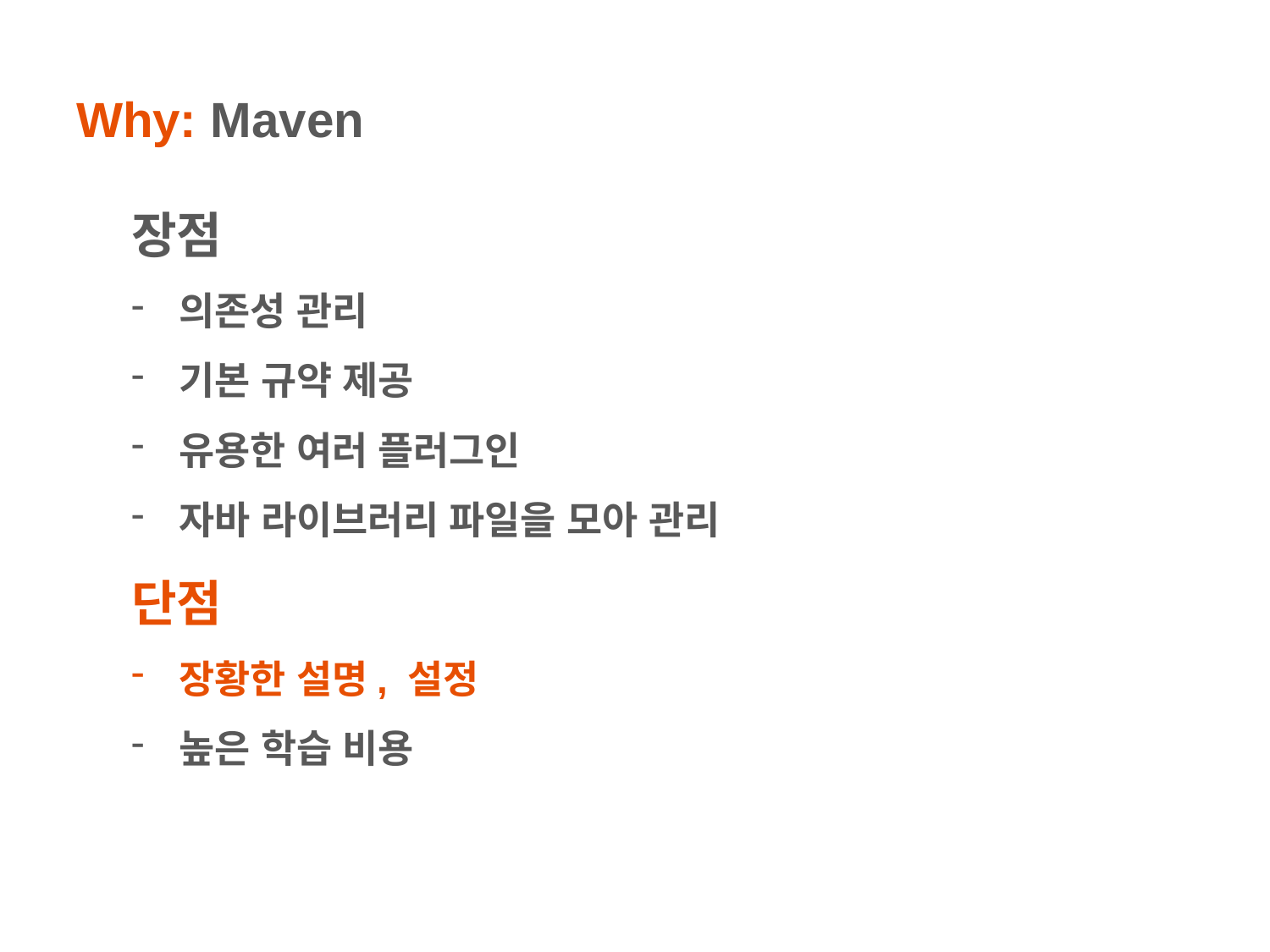

# Why: Maven
장점
의존성 관리
기본 규약 제공
유용한 여러 플러그인
자바 라이브러리 파일을 모아 관리
단점
장황한 설명, 설정
높은 학습 비용